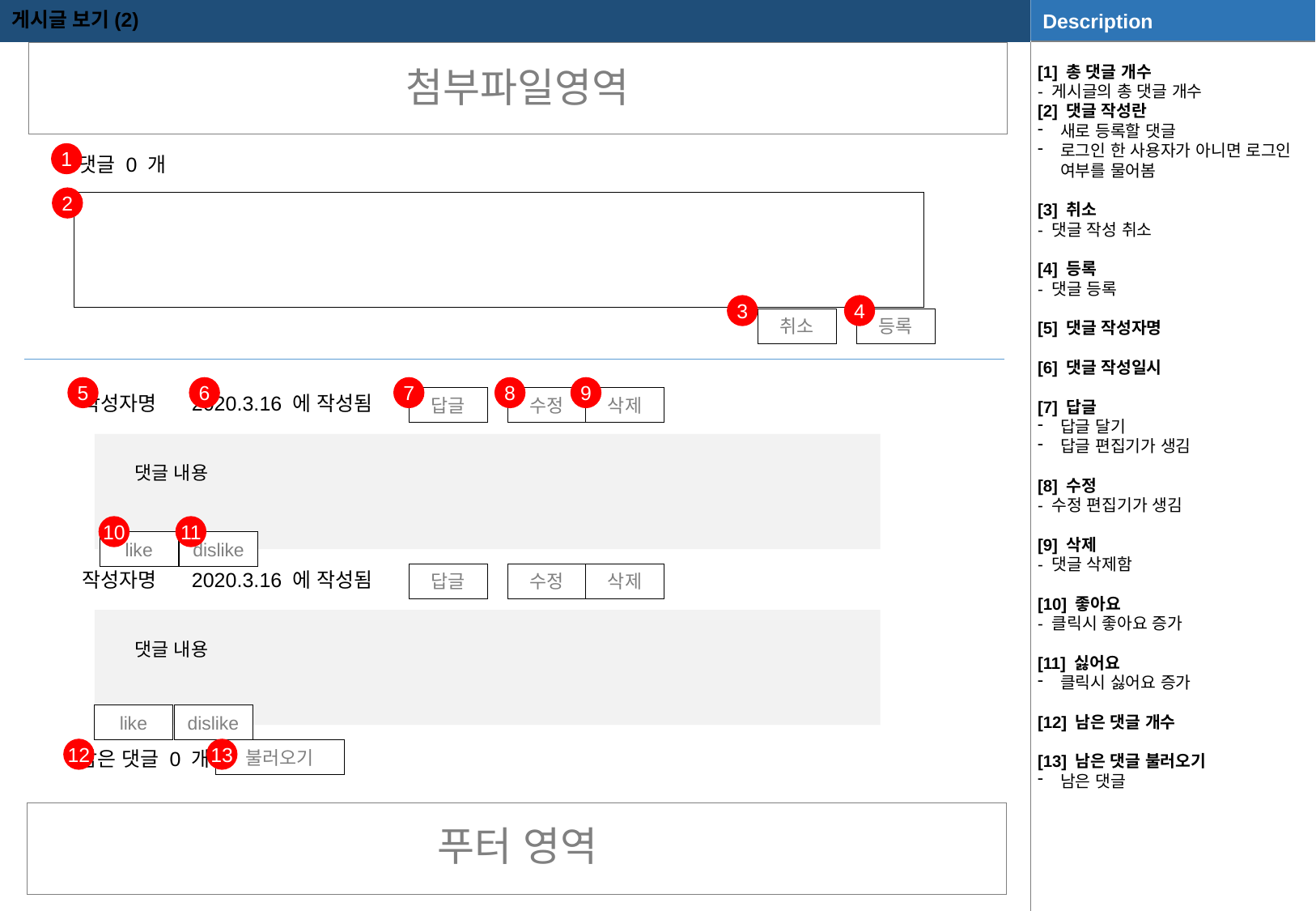

게시글 보기(2)
|  |
| --- |

[1] 총 댓글 개수
- 게시글의 총 댓글 개수
[2] 댓글 작성란
새로 등록할 댓글
로그인 한 사용자가 아니면 로그인 여부를 물어봄

[3] 취소
- 댓글 작성 취소

[4] 등록
- 댓글 등록

[5] 댓글 작성자명

[6] 댓글 작성일시
[7] 답글
답글 달기
답글 편집기가 생김

[8] 수정
- 수정 편집기가 생김

[9] 삭제
- 댓글 삭제함
[10] 좋아요
- 클릭시 좋아요 증가
[11] 싫어요
클릭시 싫어요 증가

[12] 남은 댓글 개수

[13] 남은 댓글 불러오기
남은 댓글

첨부파일영역
1
댓글 0 개
2

3
4
취소
등록
5
6
7
8
9
2020.3.16 에 작성됨
작성자명
답글
수정
삭제

댓글 내용
10
11
like
dislike
2020.3.16 에 작성됨
작성자명
답글
수정
삭제

댓글 내용
like
dislike
12
13
남은 댓글 0 개
불러오기
|  |
| --- |
푸터 영역